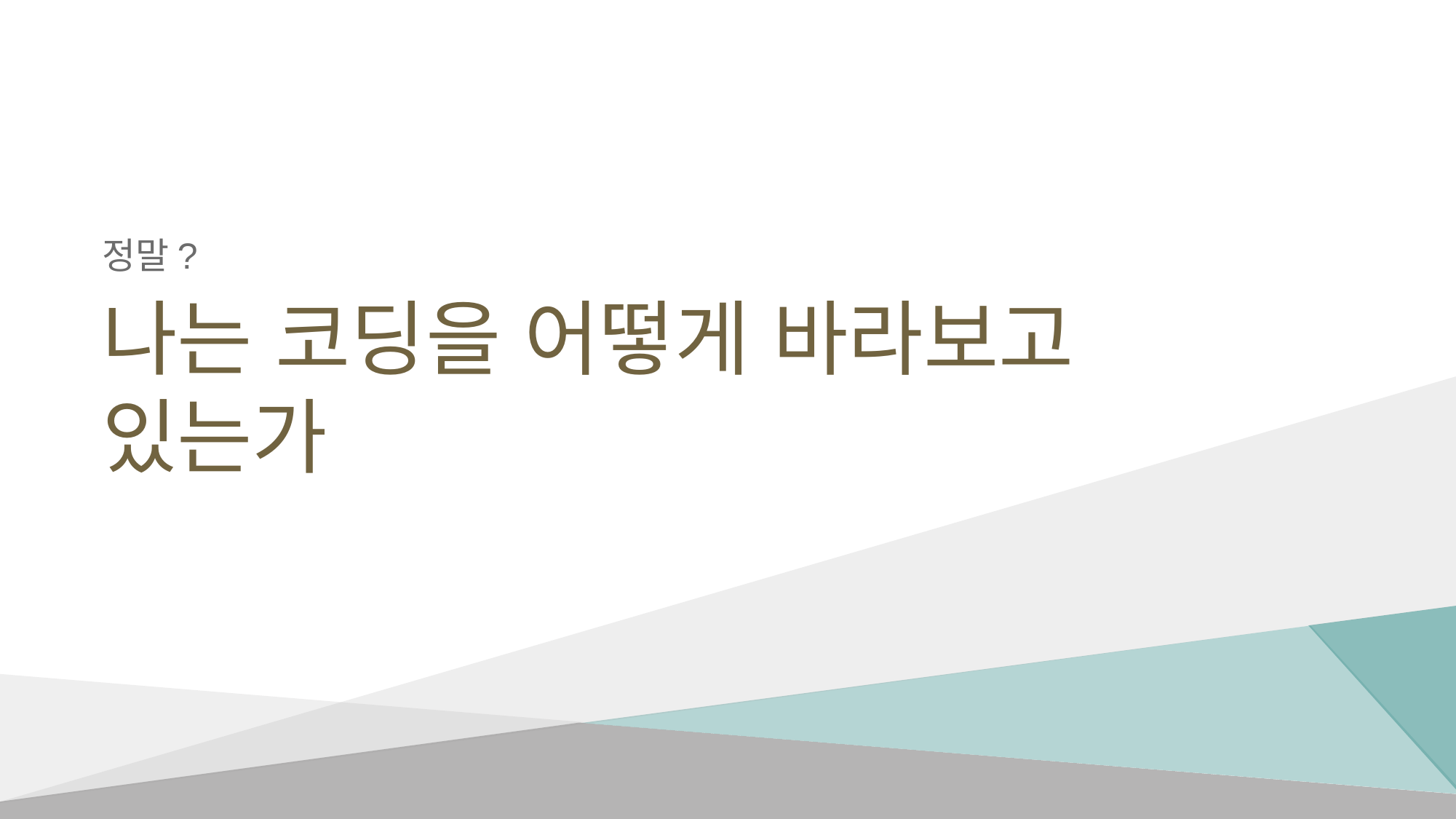

정말?
# 나는 코딩을 어떻게 바라보고 있는가